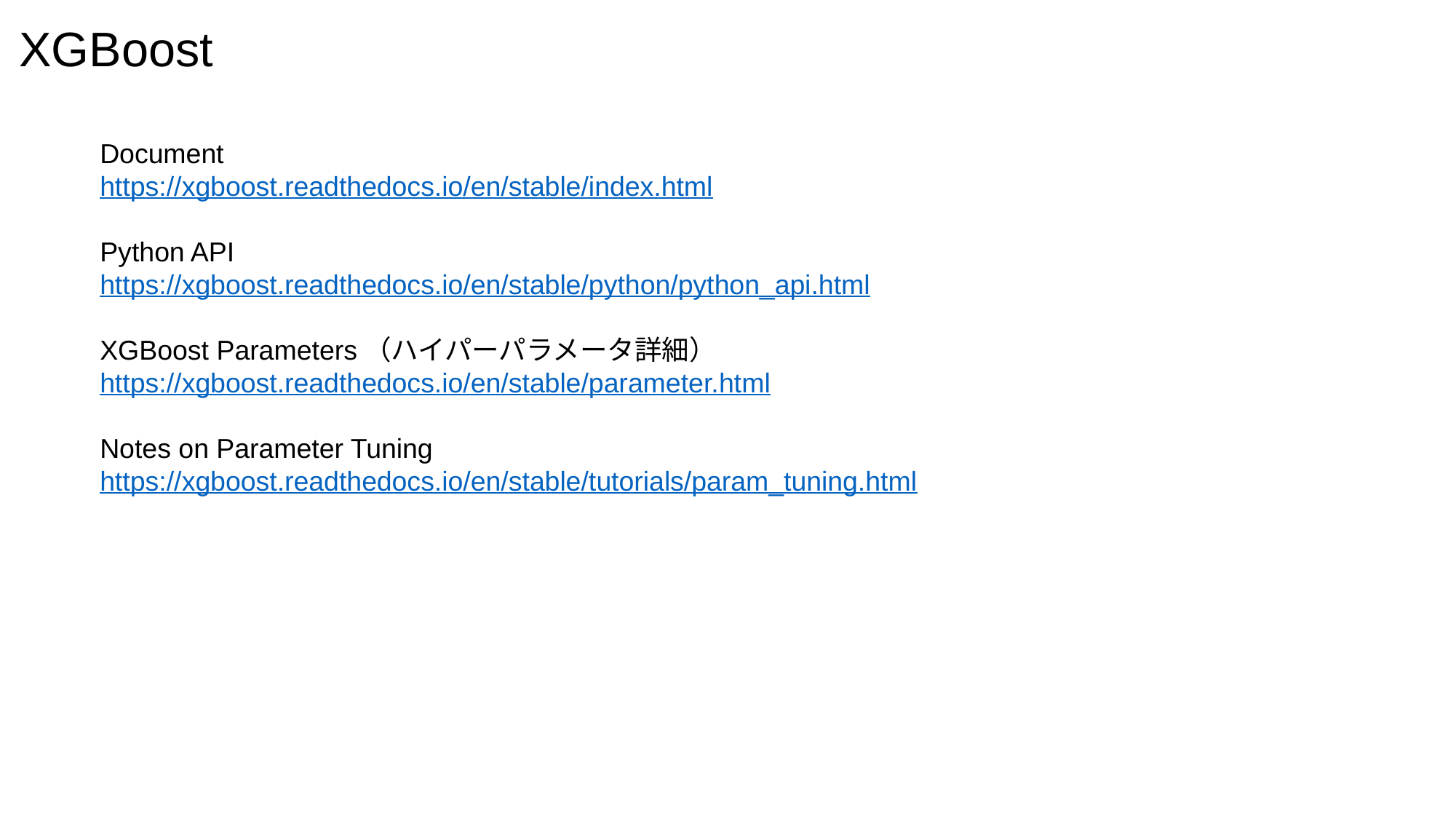

# XGBoost
Document
https://xgboost.readthedocs.io/en/stable/index.html

Python API
https://xgboost.readthedocs.io/en/stable/python/python_api.html

XGBoost Parameters（ハイパーパラメータ詳細）
https://xgboost.readthedocs.io/en/stable/parameter.html

Notes on Parameter Tuning
https://xgboost.readthedocs.io/en/stable/tutorials/param_tuning.html